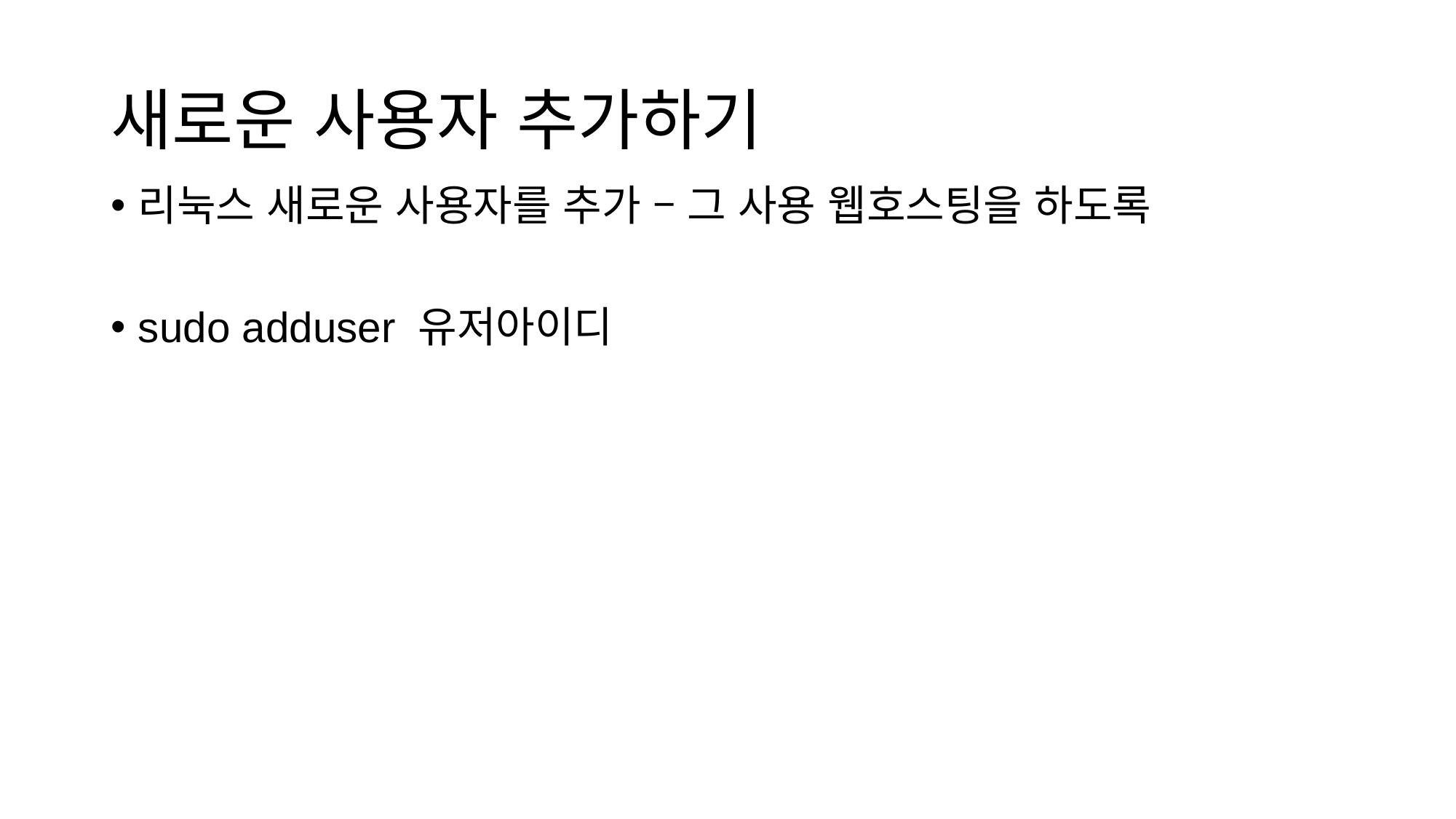

# 새로운 사용자 추가하기
리눅스 새로운 사용자를 추가 – 그 사용 웹호스팅을 하도록

sudo adduser 유저아이디